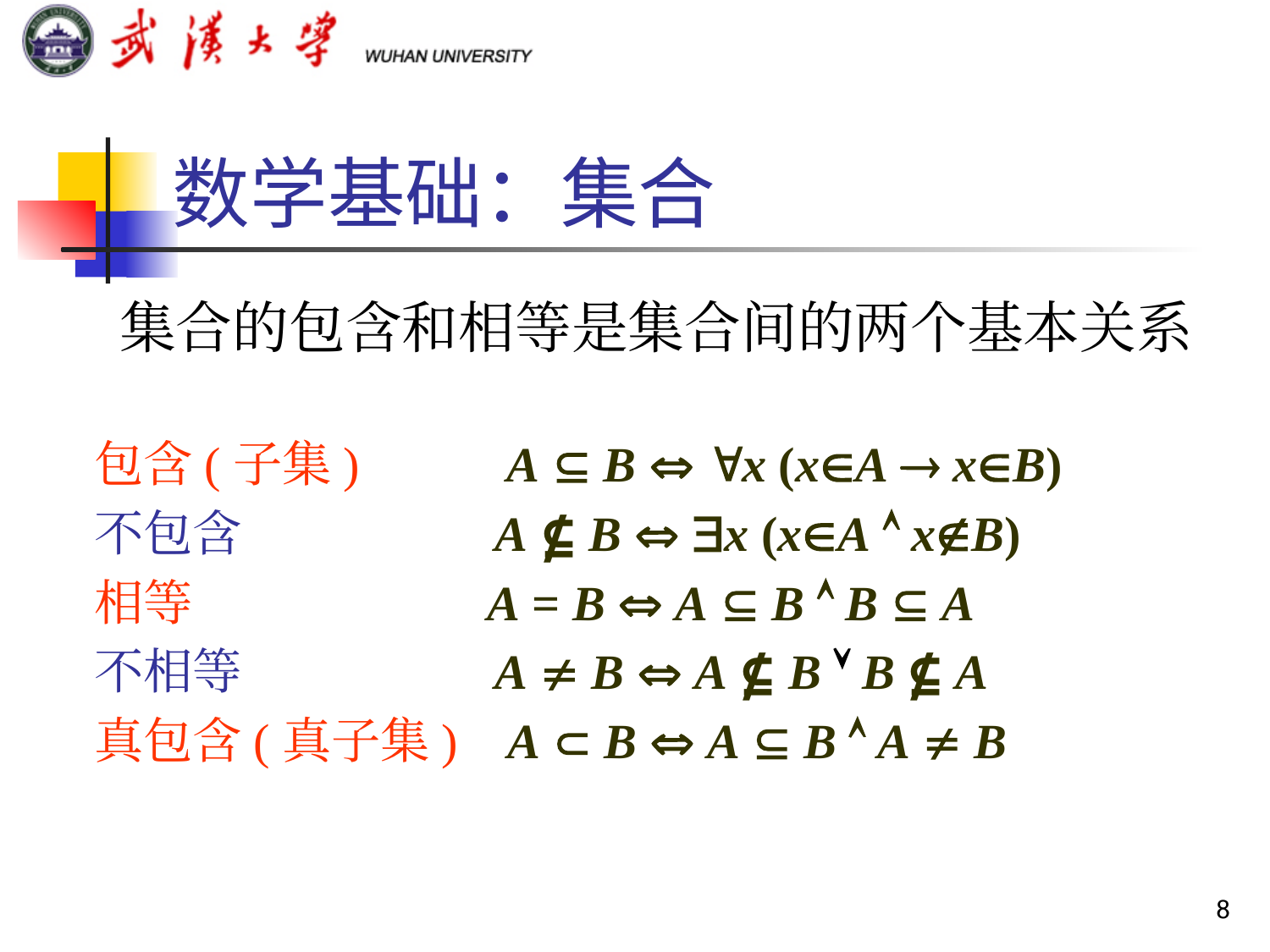

# 数学基础：集合
集合的包含和相等是集合间的两个基本关系
包含(子集)            A ⊆ B ⇔ ∀x (x∈A → x∈B)
不包含                   A ⊈ B ⇔ ∃x (x∈A ∧ x∉B)
相等                       A = B ⇔ A ⊆ B ∧ B ⊆ A
不相等                   A ≠ B ⇔ A ⊈ B ∨ B ⊈ A
真包含(真子集)    A ⊂ B ⇔ A ⊆ B ∧ A ≠ B
8